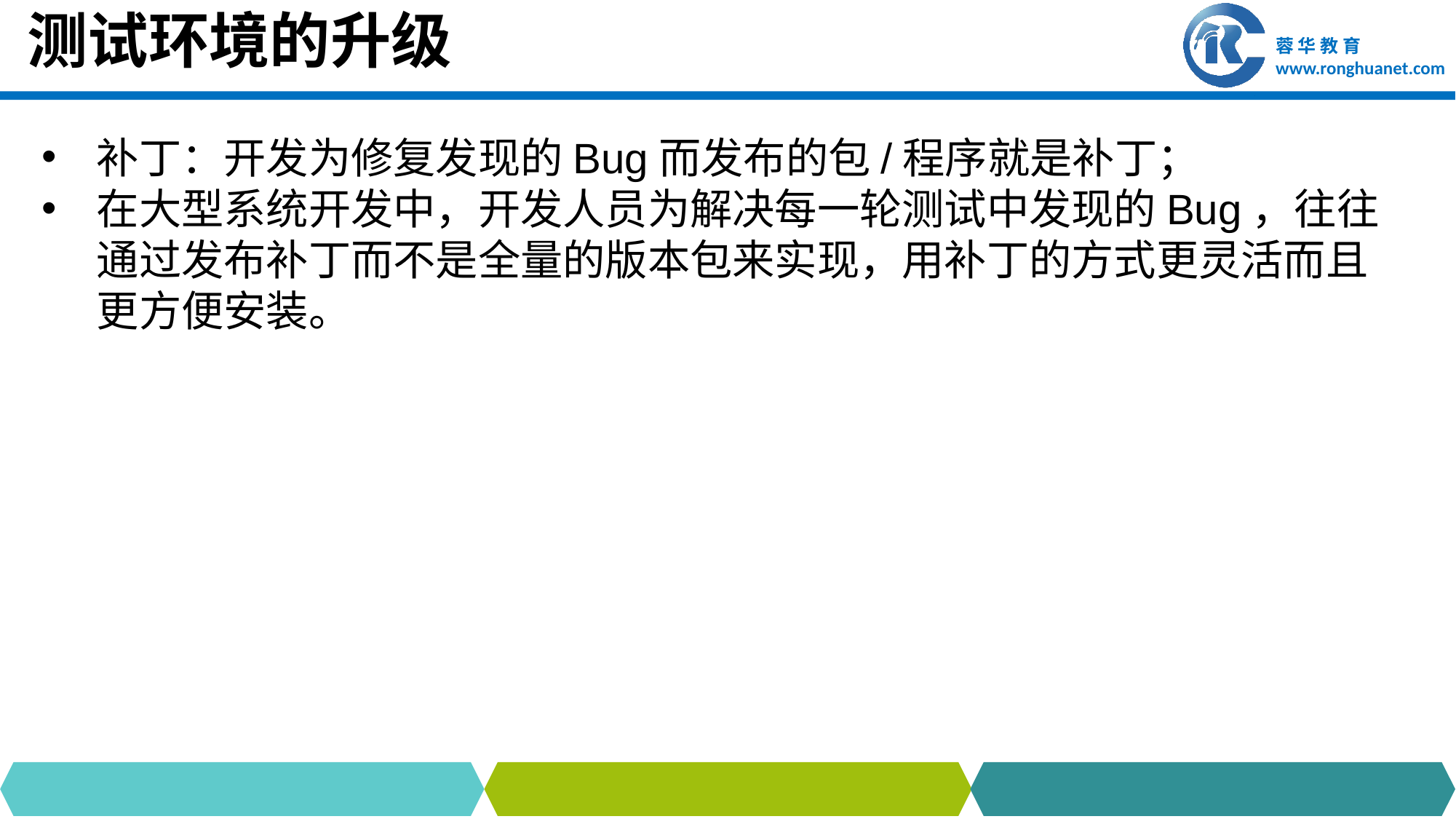

# 测试环境的升级
补丁：开发为修复发现的Bug而发布的包/程序就是补丁；
在大型系统开发中，开发人员为解决每一轮测试中发现的Bug，往往通过发布补丁而不是全量的版本包来实现，用补丁的方式更灵活而且更方便安装。